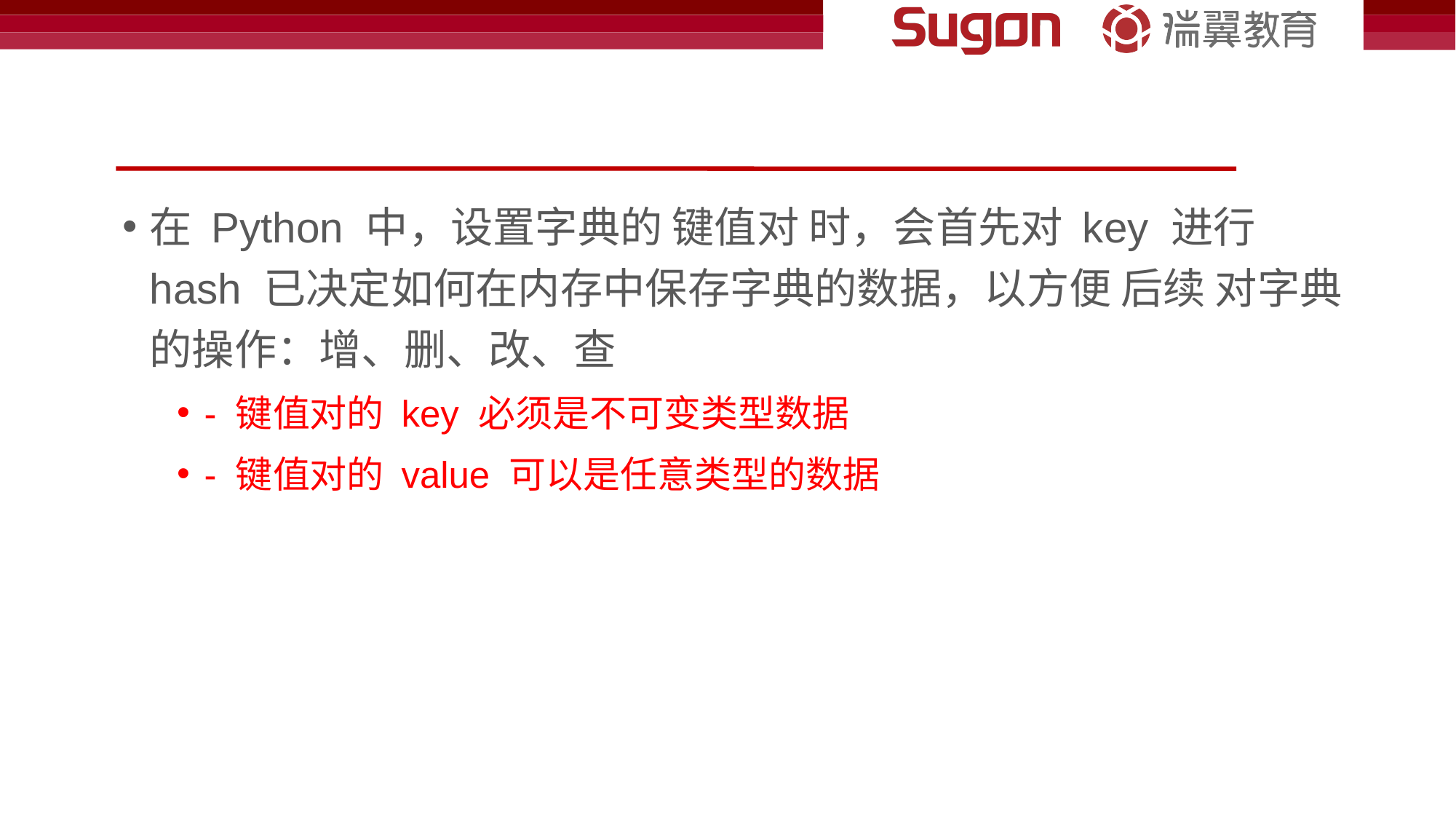

#
在 Python 中，设置字典的 键值对 时，会首先对 key 进行 hash 已决定如何在内存中保存字典的数据，以方便 后续 对字典的操作：增、删、改、查
- 键值对的 key 必须是不可变类型数据
- 键值对的 value 可以是任意类型的数据